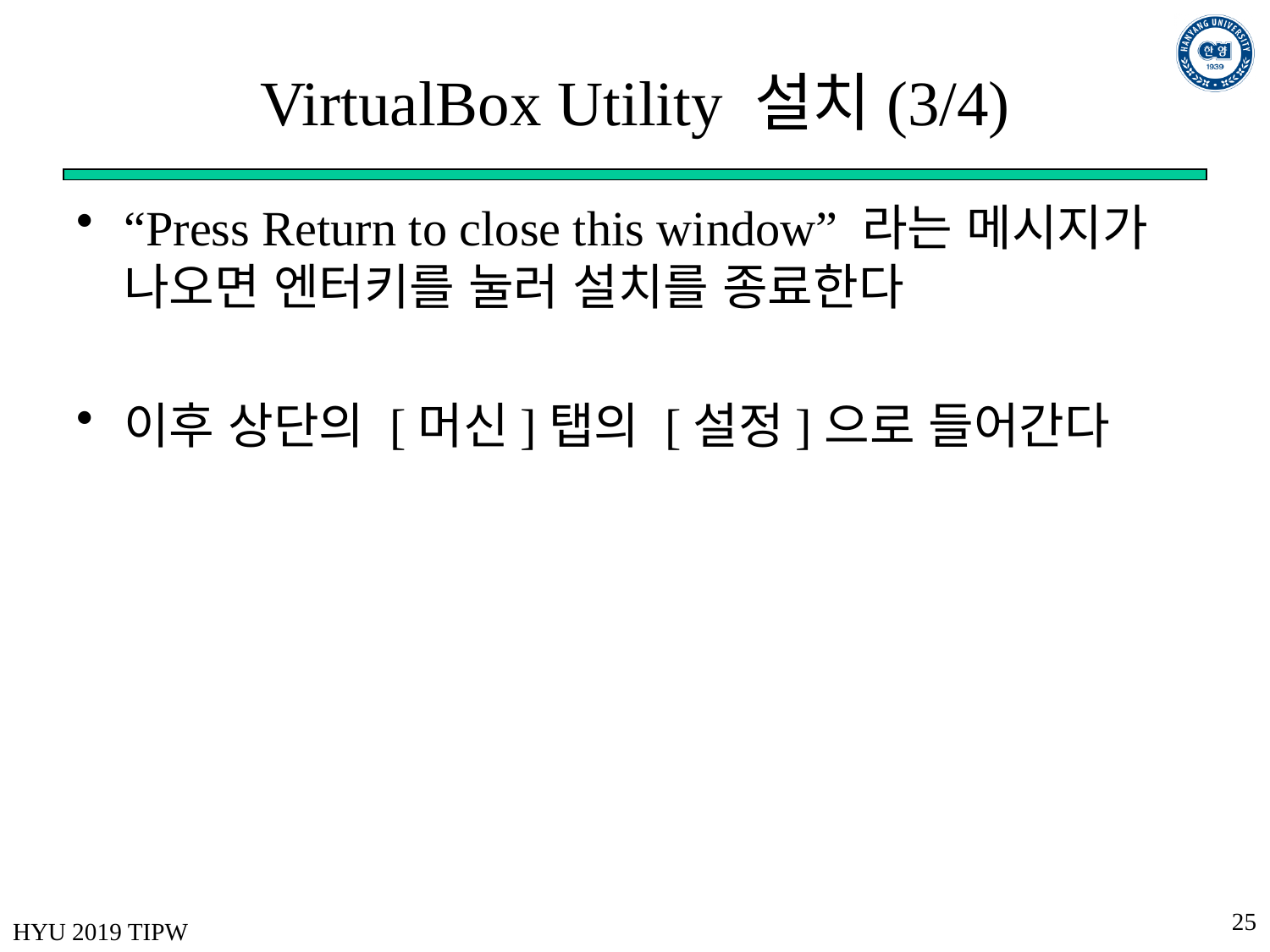

# VirtualBox Utility 설치(3/4)
“Press Return to close this window” 라는 메시지가 나오면 엔터키를 눌러 설치를 종료한다

이후 상단의 [머신]탭의 [설정]으로 들어간다

25
HYU 2019 TIPW